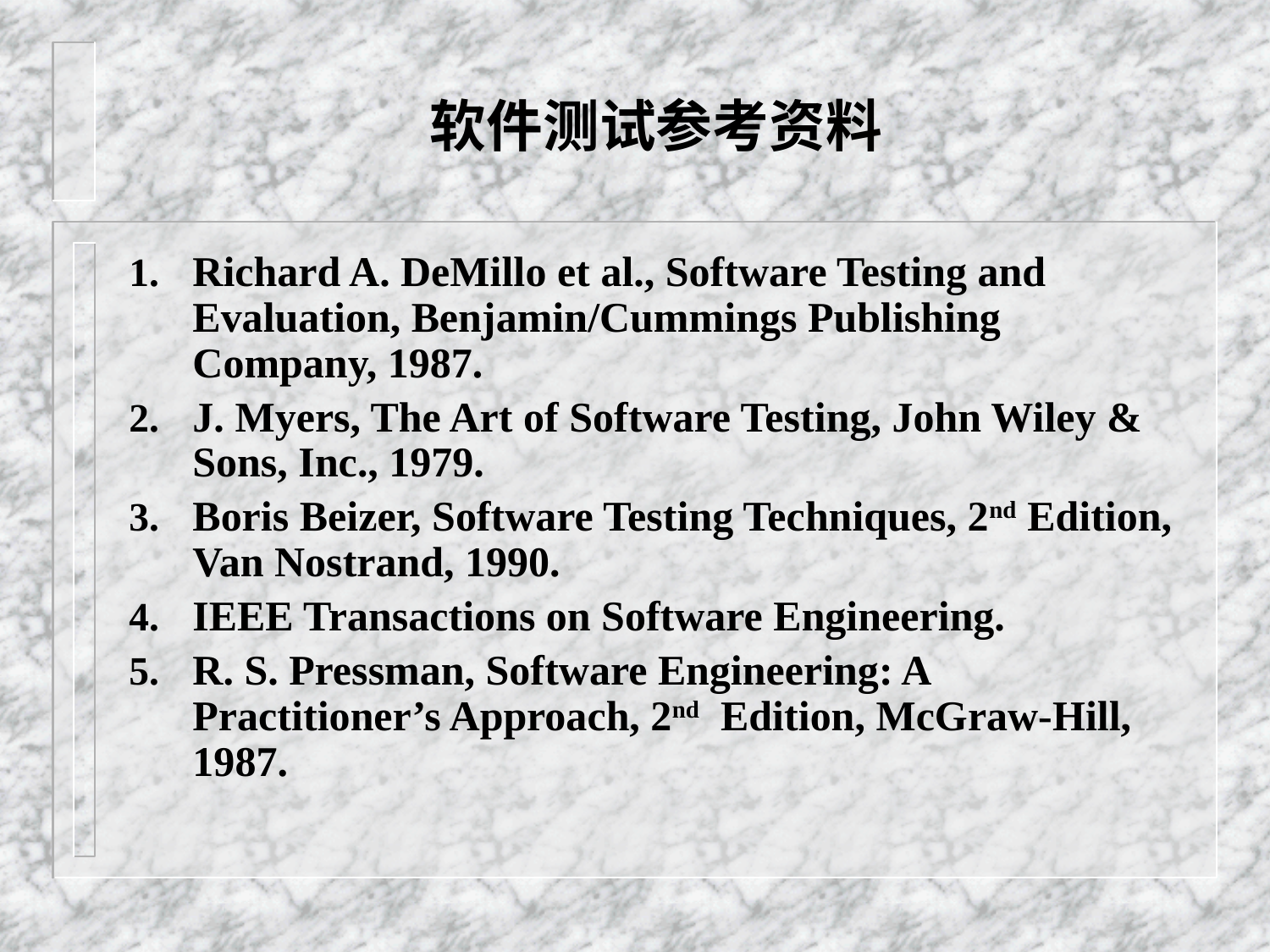

软件测试参考资料
Richard A. DeMillo et al., Software Testing and 　　Evaluation, Benjamin/Cummings Publishing Company, 1987.
J. Myers, The Art of Software Testing, John Wiley & Sons, Inc., 1979.
Boris Beizer, Software Testing Techniques, 2nd Edition, Van Nostrand, 1990.
IEEE Transactions on Software Engineering.
R. S. Pressman, Software Engineering: A Practitioner’s Approach, 2nd  Edition, McGraw-Hill, 1987.